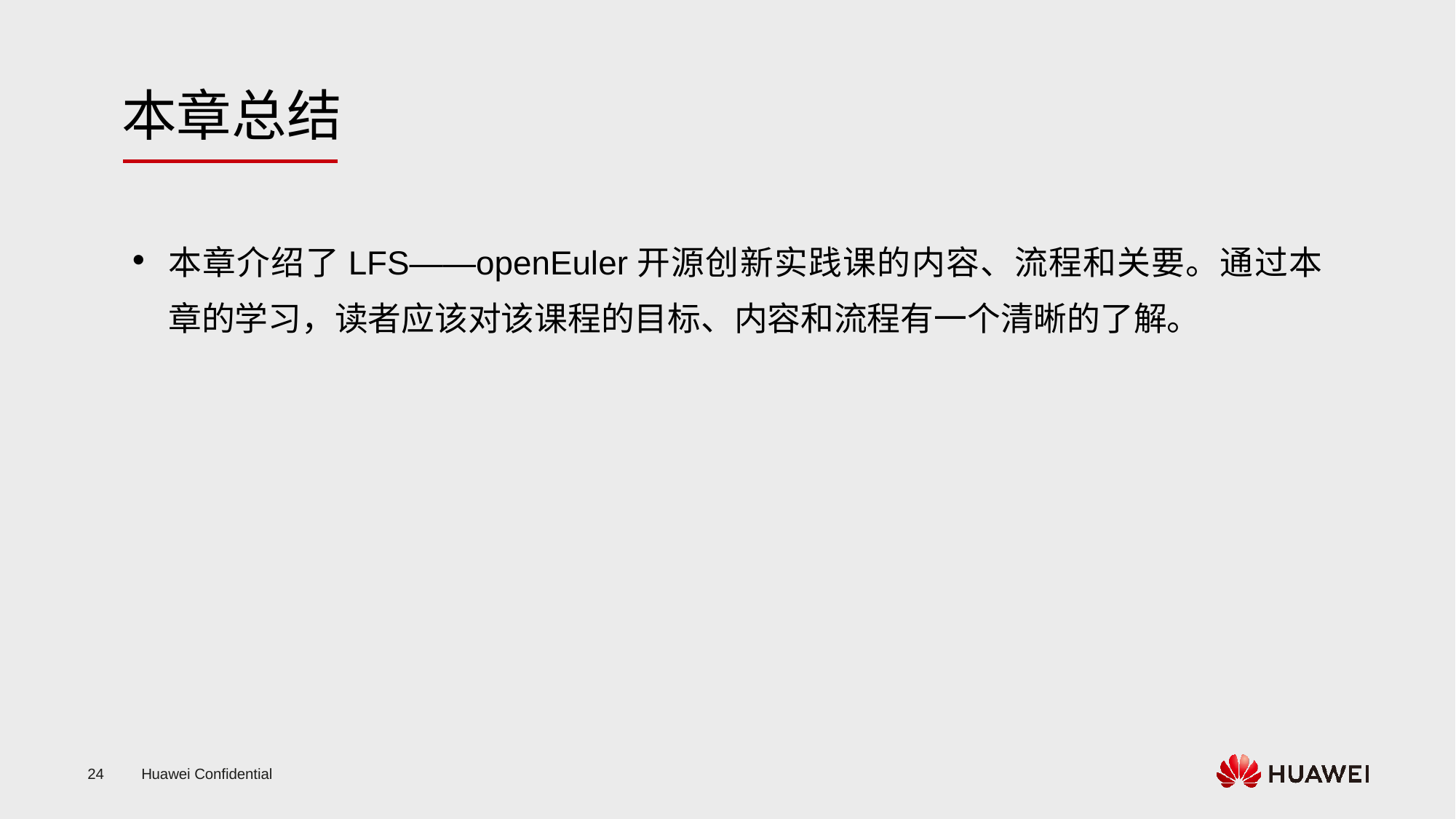

本章介绍了LFS——openEuler开源创新实践课的内容、流程和关要。通过本章的学习，读者应该对该课程的目标、内容和流程有一个清晰的了解。